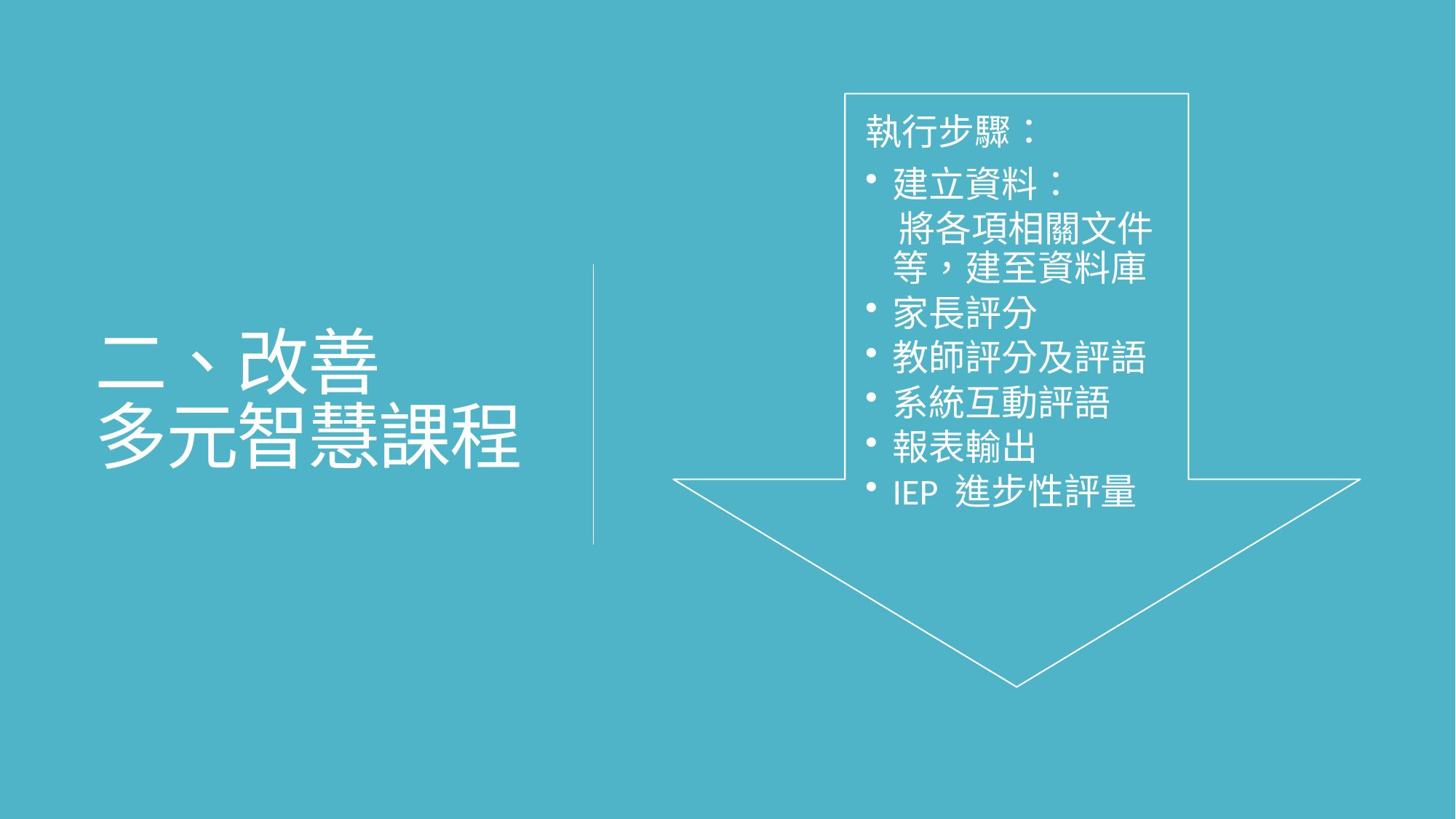

# 二、改善 多元智慧課程
執行步驟：
建立資料：
   將各項相關文件等，建至資料庫
家長評分
教師評分及評語
系統互動評語
報表輸出
IEP 進步性評量